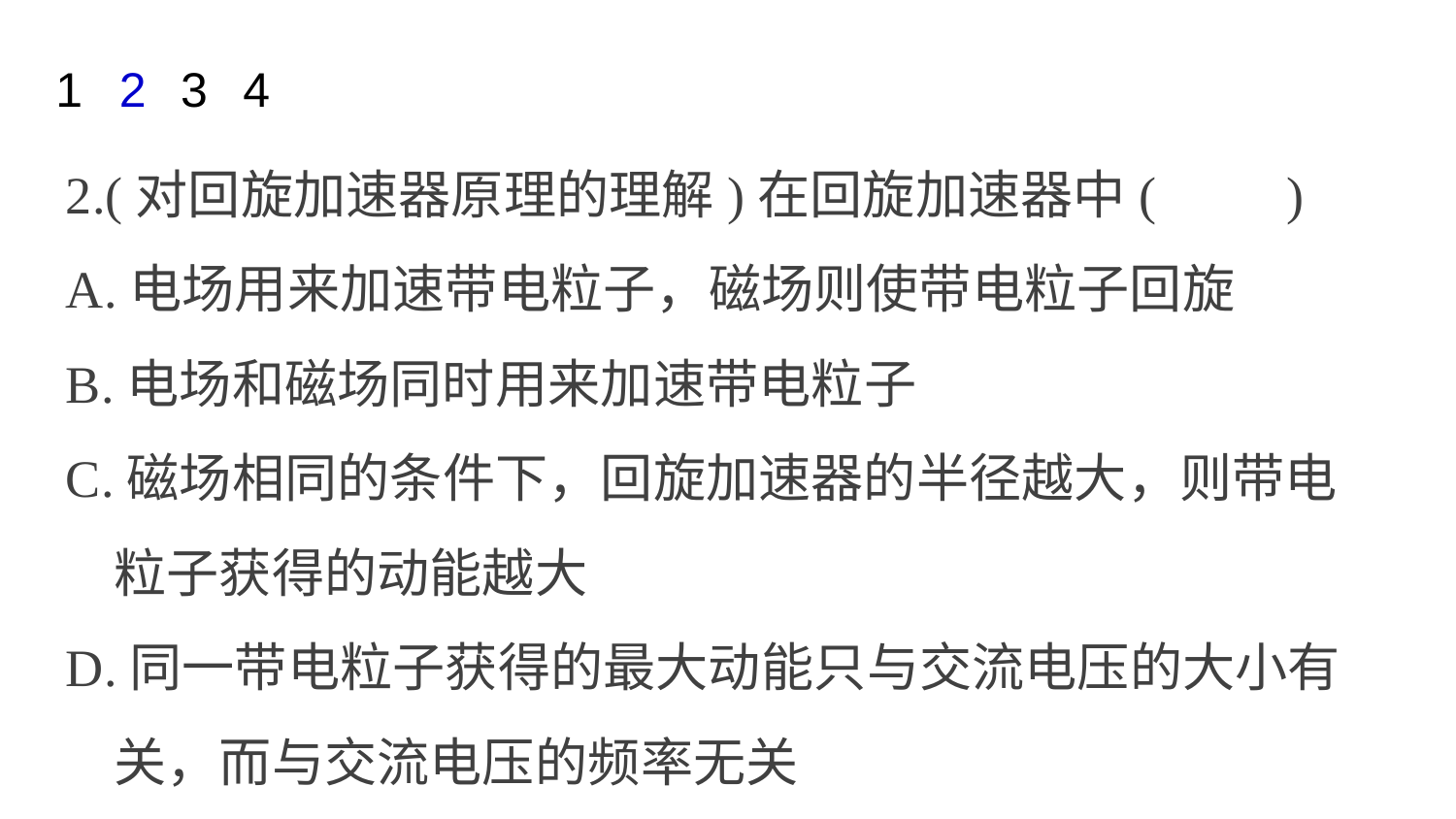

1
2
3
4
2.(对回旋加速器原理的理解)在回旋加速器中(　　)
A.电场用来加速带电粒子，磁场则使带电粒子回旋
B.电场和磁场同时用来加速带电粒子
C.磁场相同的条件下，回旋加速器的半径越大，则带电
   粒子获得的动能越大
D.同一带电粒子获得的最大动能只与交流电压的大小有
   关，而与交流电压的频率无关